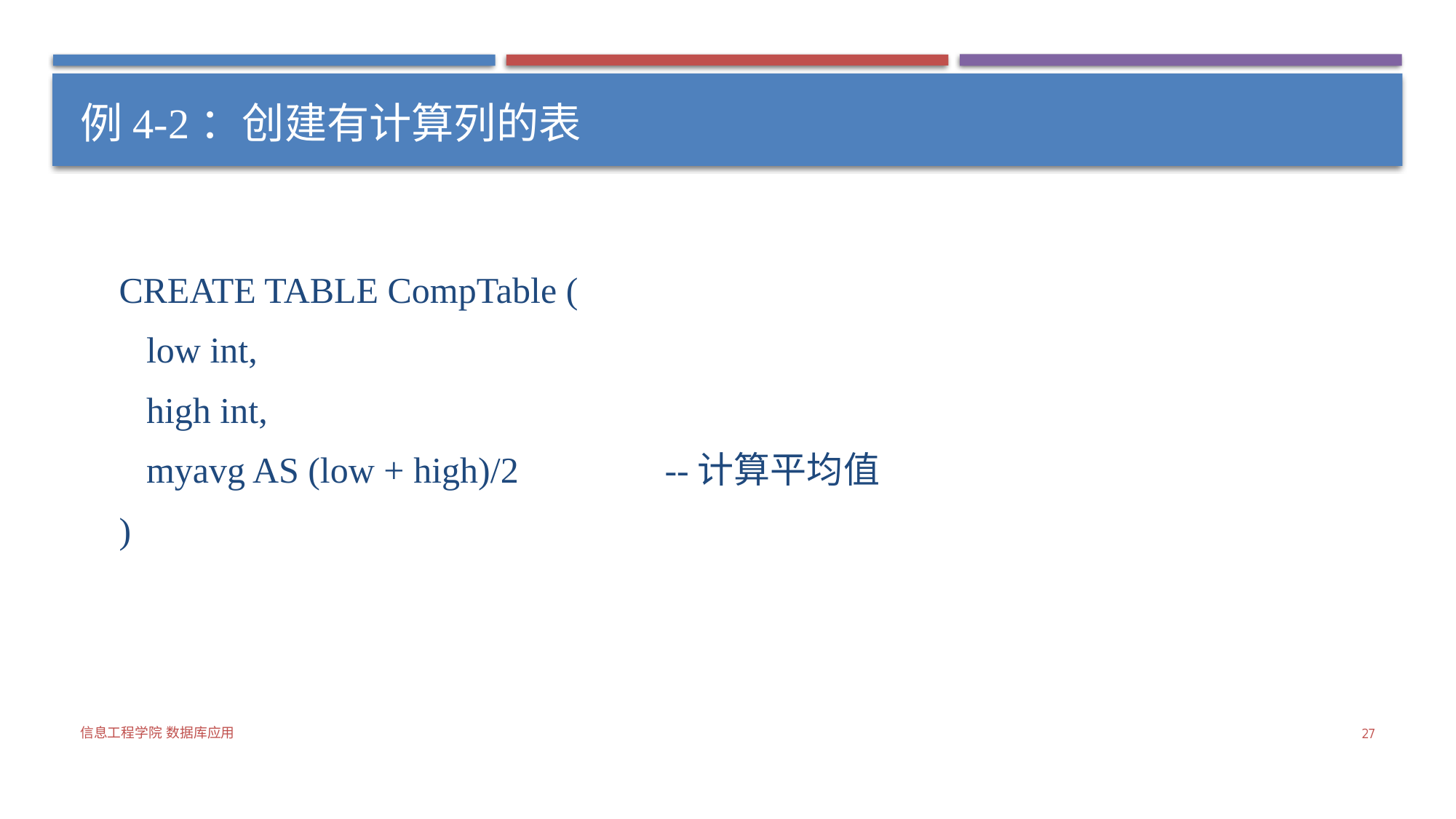

# 例4-2：创建有计算列的表
CREATE TABLE CompTable (
   low int,
   high int,
   myavg AS (low + high)/2		--计算平均值
)

信息工程学院 数据库应用
27